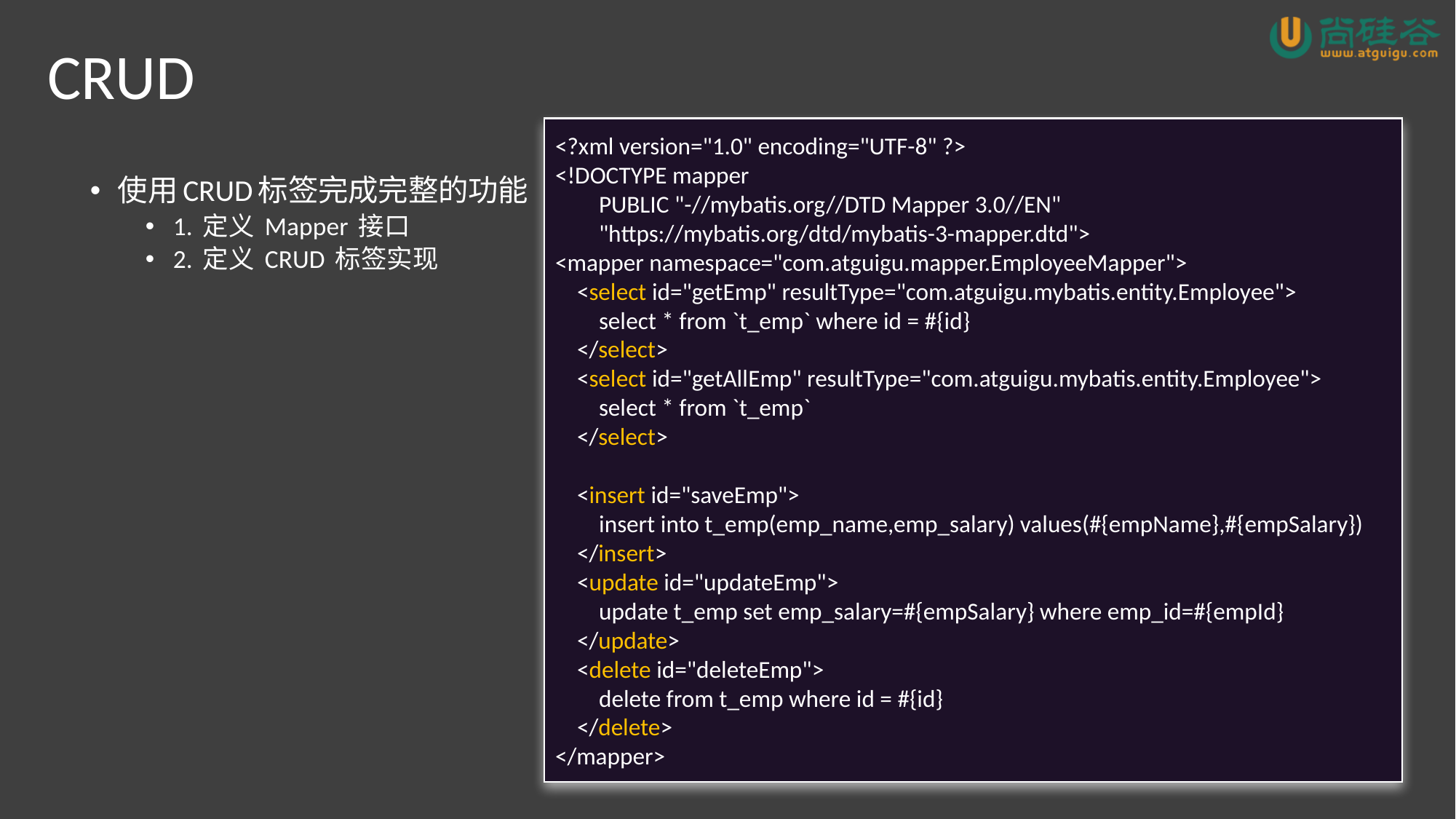

# CRUD
<?xml version="1.0" encoding="UTF-8" ?>
<!DOCTYPE mapper
        PUBLIC "-//mybatis.org//DTD Mapper 3.0//EN"
        "https://mybatis.org/dtd/mybatis-3-mapper.dtd">
<mapper namespace="com.atguigu.mapper.EmployeeMapper">
    <select id="getEmp" resultType="com.atguigu.mybatis.entity.Employee">
        select * from `t_emp` where id = #{id}
    </select>
    <select id="getAllEmp" resultType="com.atguigu.mybatis.entity.Employee">
        select * from `t_emp`
    </select>

    <insert id="saveEmp">
        insert into t_emp(emp_name,emp_salary) values(#{empName},#{empSalary})
    </insert>
    <update id="updateEmp">
        update t_emp set emp_salary=#{empSalary} where emp_id=#{empId}
    </update>
    <delete id="deleteEmp">
        delete from t_emp where id = #{id}
    </delete>
</mapper>
使用CRUD标签完成完整的功能
1. 定义 Mapper 接口
2. 定义 CRUD 标签实现